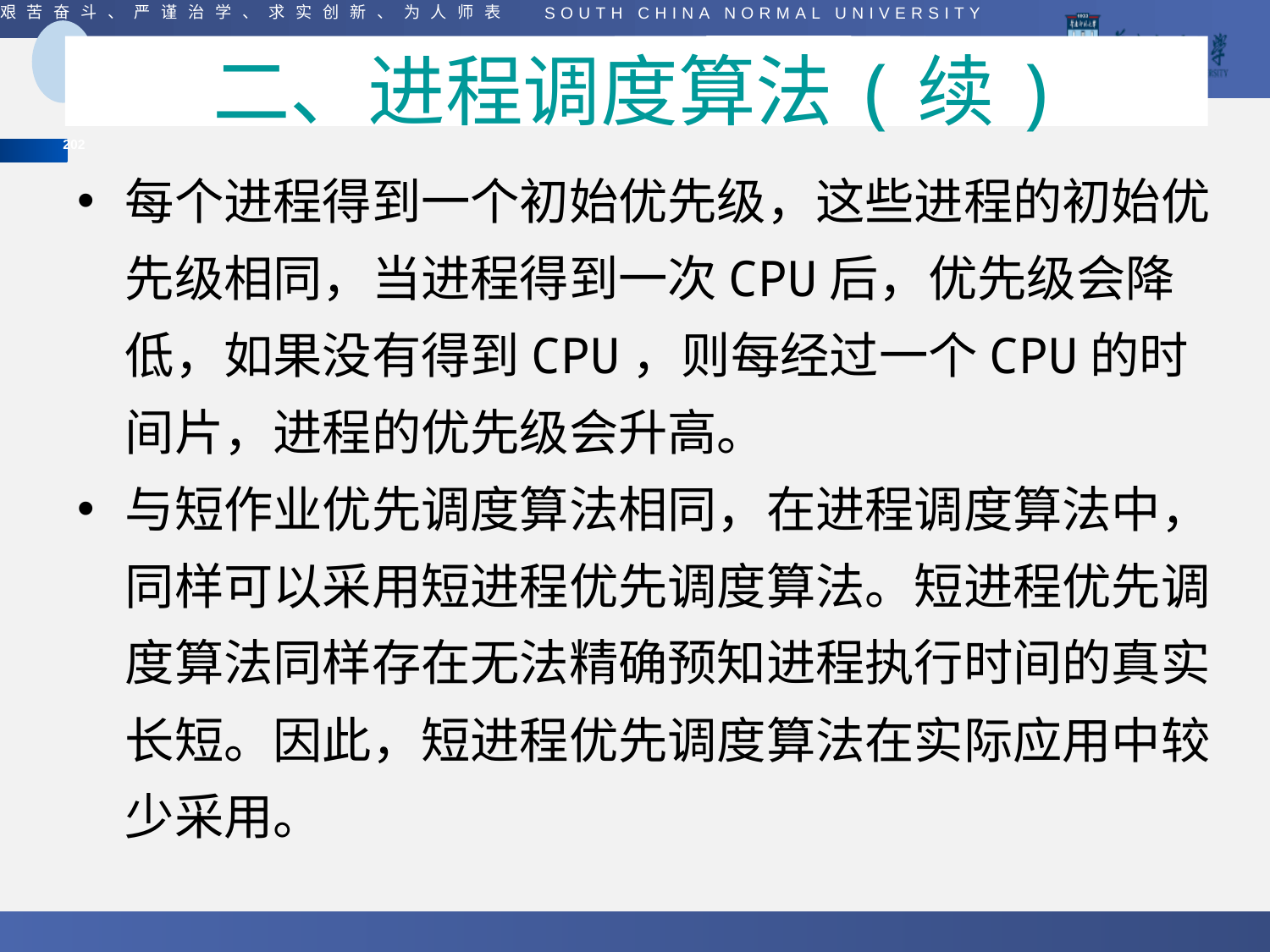

二、进程调度算法(续)
每个进程得到一个初始优先级，这些进程的初始优先级相同，当进程得到一次CPU后，优先级会降低，如果没有得到CPU，则每经过一个CPU的时间片，进程的优先级会升高。
与短作业优先调度算法相同，在进程调度算法中，同样可以采用短进程优先调度算法。短进程优先调度算法同样存在无法精确预知进程执行时间的真实长短。因此，短进程优先调度算法在实际应用中较少采用。

202